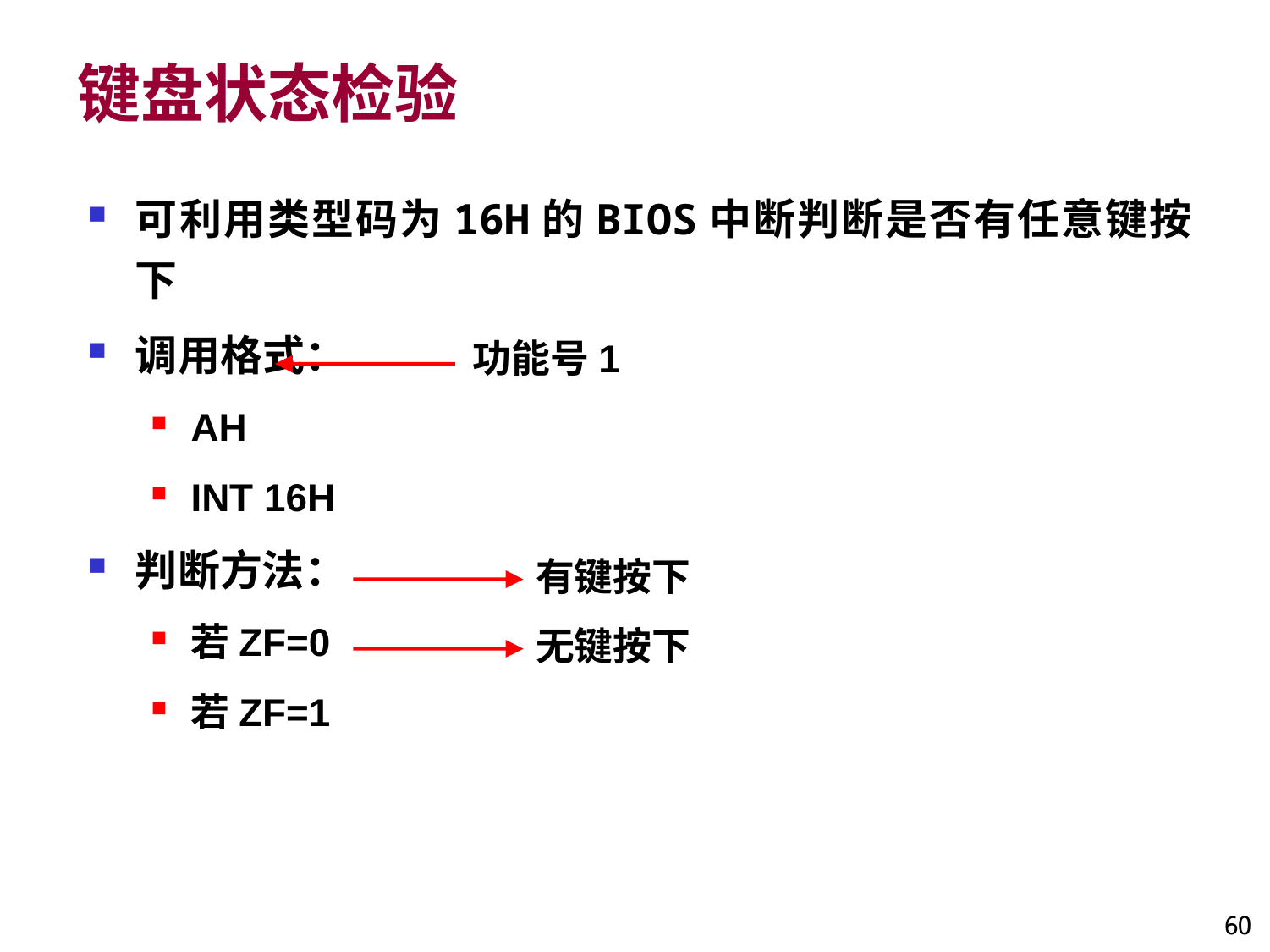

# 键盘状态检验
可利用类型码为16H的BIOS中断判断是否有任意键按下
调用格式：
AH
INT 16H
判断方法：
若ZF=0
若ZF=1
功能号1

有键按下

无键按下

60